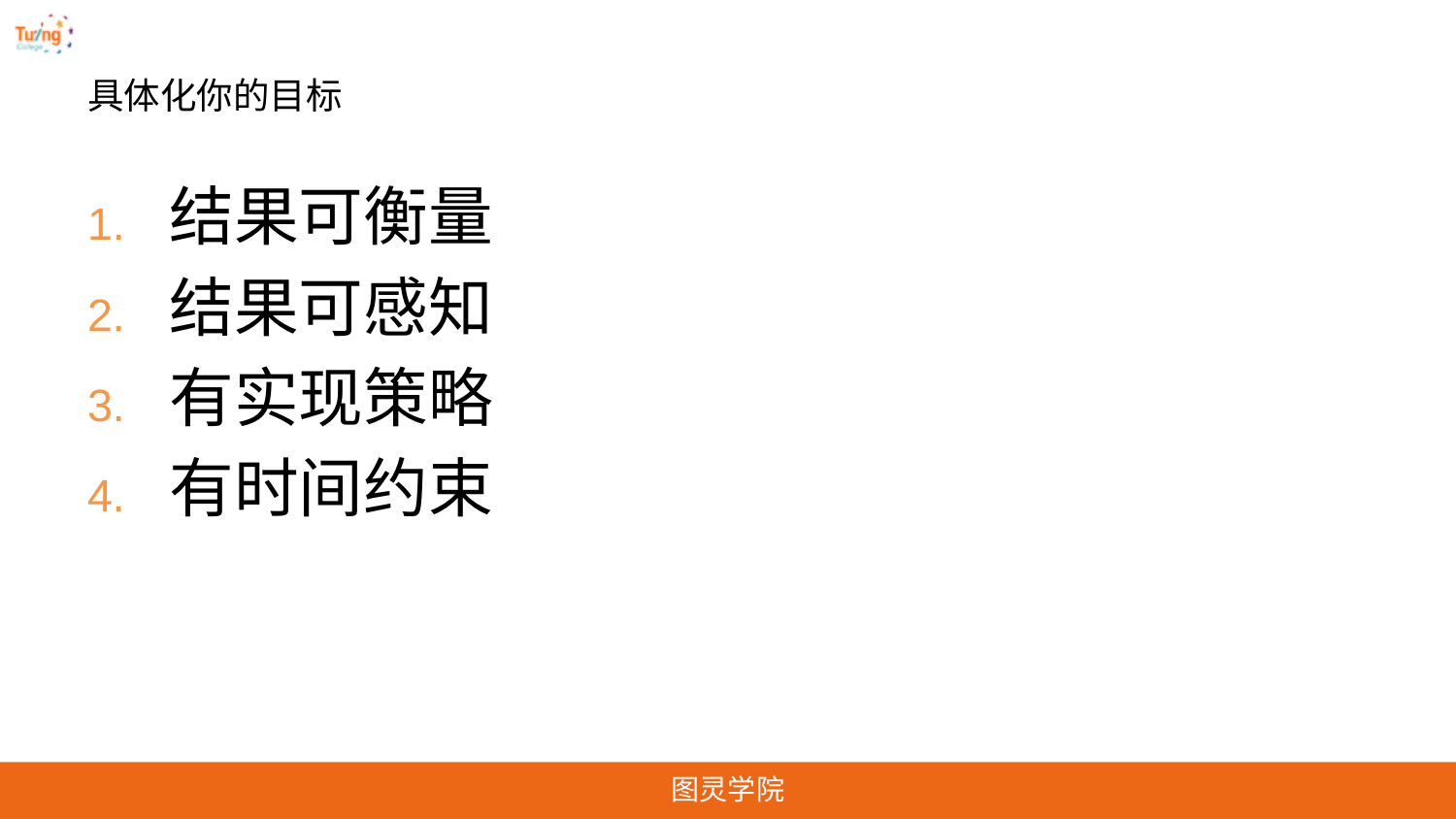

# 具体化你的目标
结果可衡量
结果可感知
有实现策略
有时间约束
图灵学院